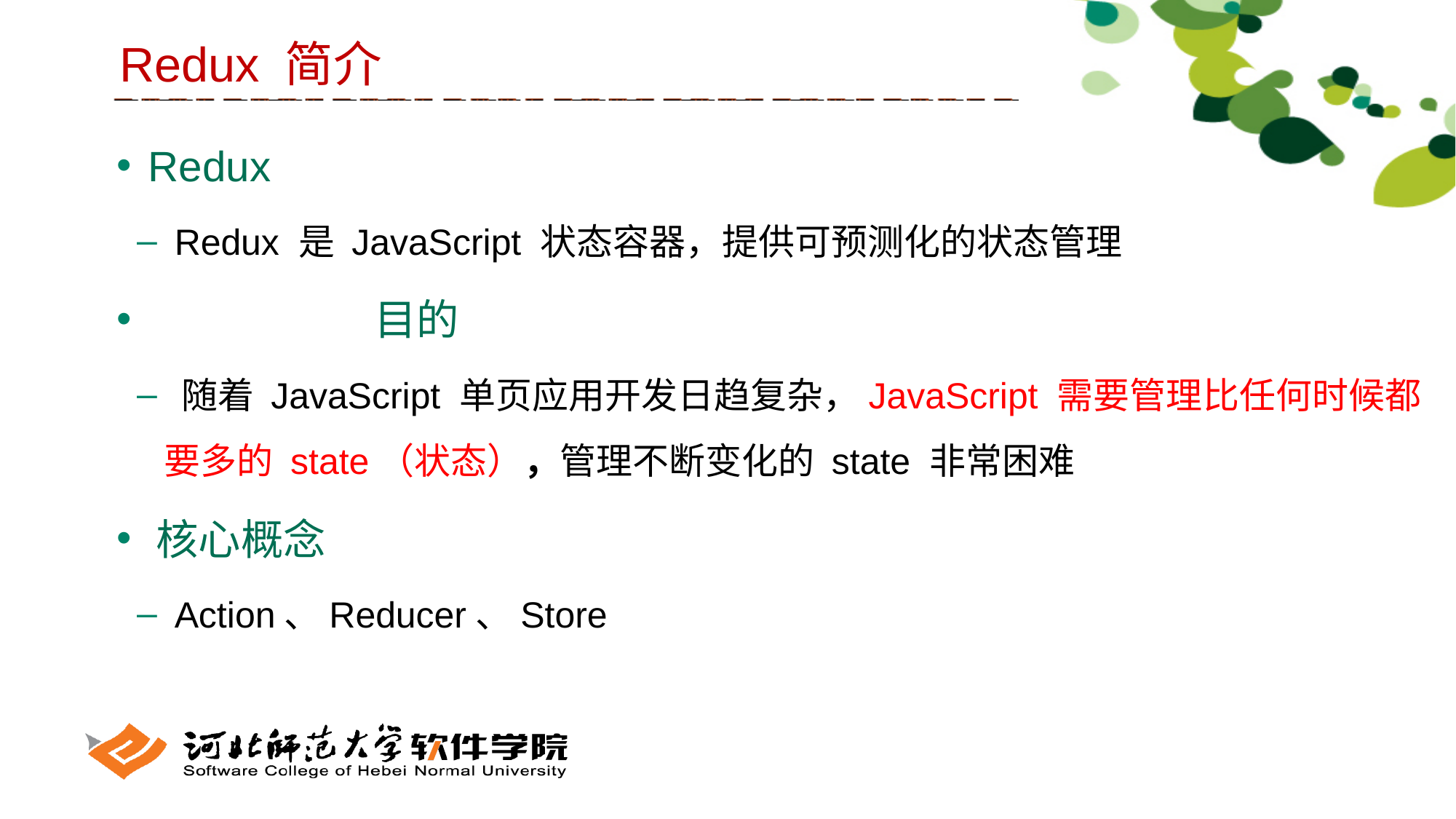

Redux 简介
 Redux
 Redux 是 JavaScript 状态容器，提供可预测化的状态管理
		 目的
 随着 JavaScript 单页应用开发日趋复杂，JavaScript 需要管理比任何时候都要多的 state（状态），管理不断变化的 state 非常困难
 核心概念
 Action、Reducer、Store